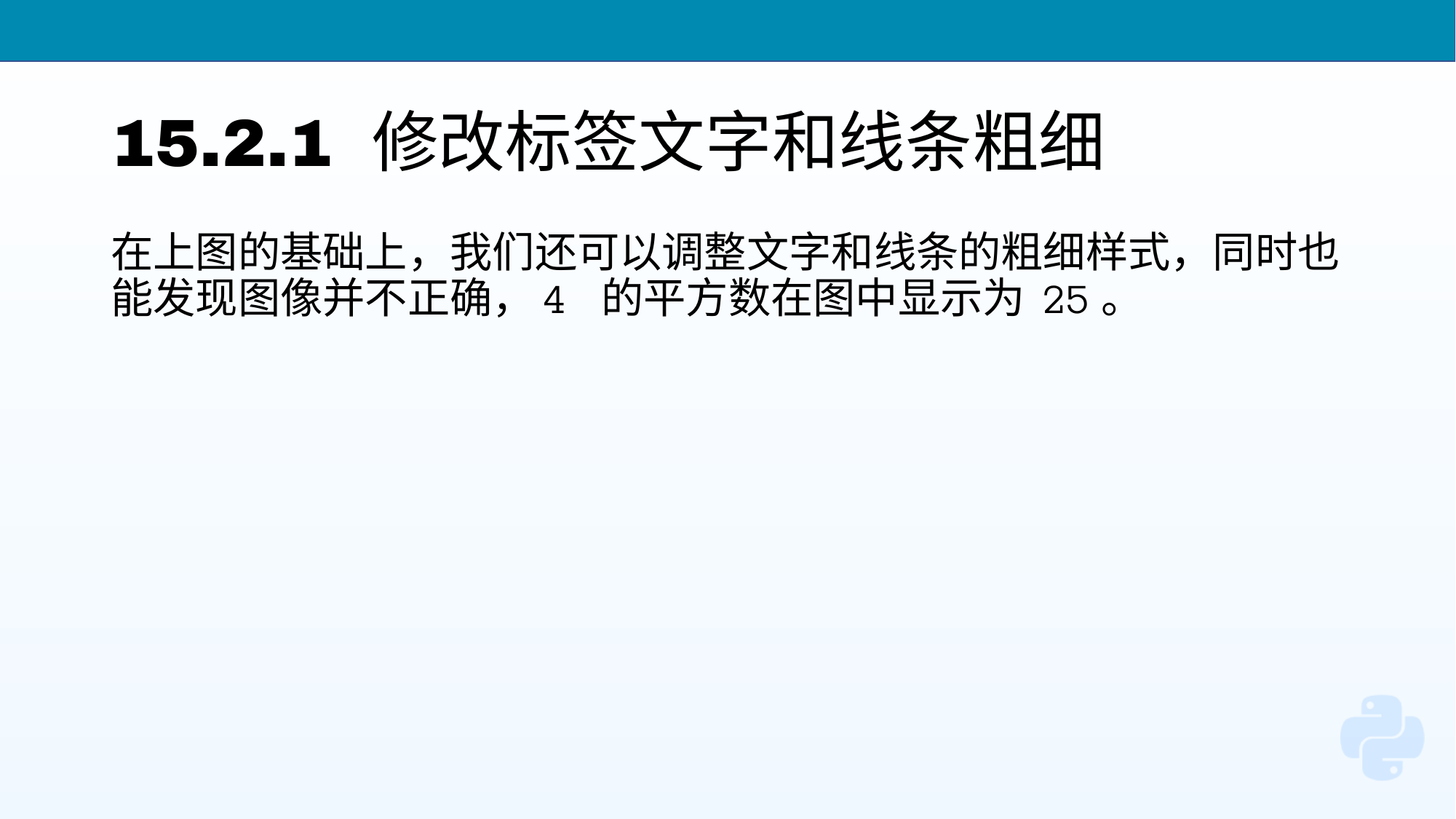

# 15.2.1 修改标签文字和线条粗细
在上图的基础上，我们还可以调整文字和线条的粗细样式，同时也能发现图像并不正确，4 的平方数在图中显示为 25。